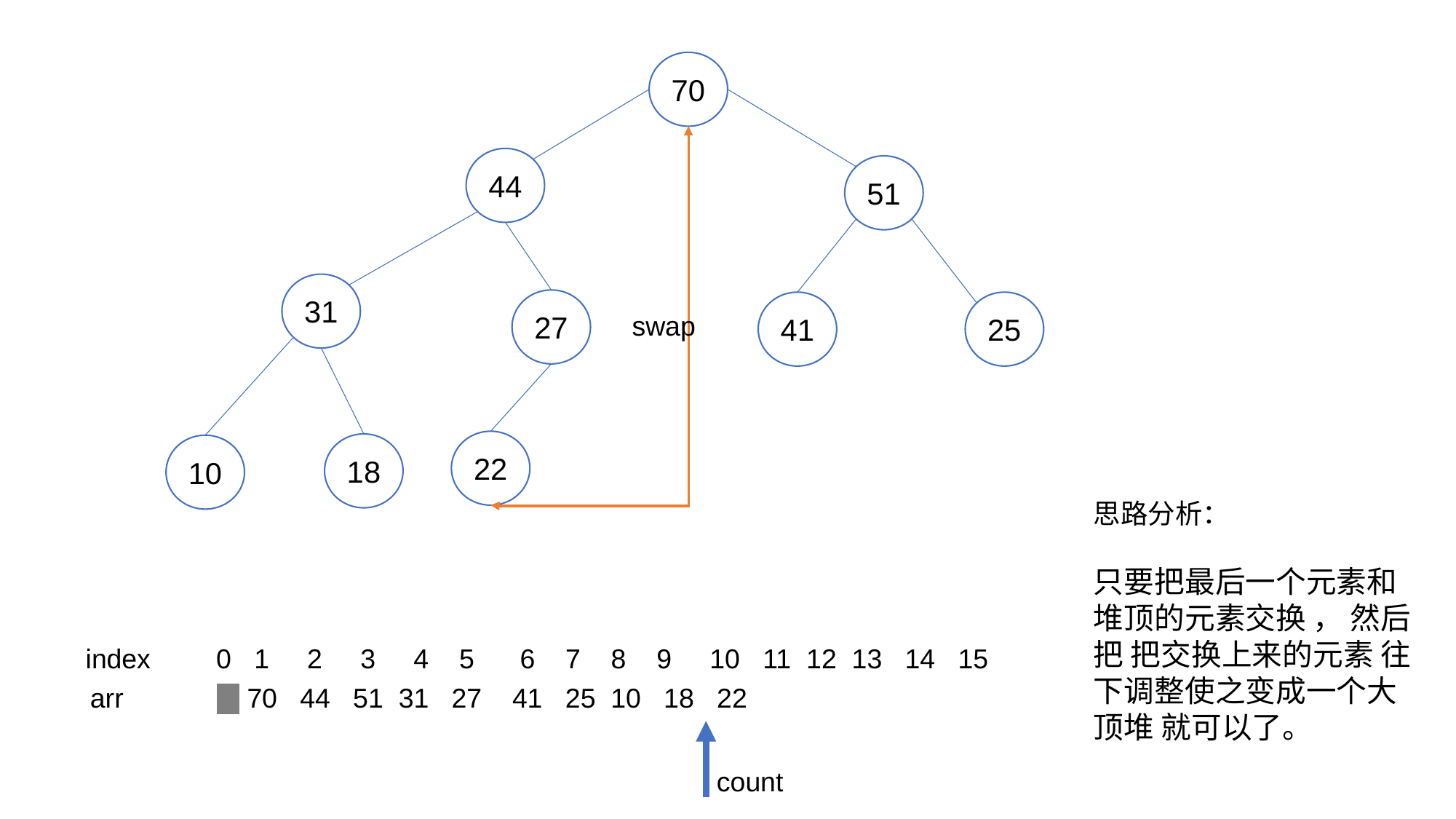

70
44
51
31
27
25
41
swap
22
18
10
思路分析：

只要把最后一个元素和 堆顶的元素交换 ， 然后把 把交换上来的元素 往下调整使之变成一个大顶堆 就可以了。
index
 0   1     2     3     4    5      6    7    8    9     10   11  12  13   14   15
    70   44   51  31   27    41   25  10   18   22
arr
count